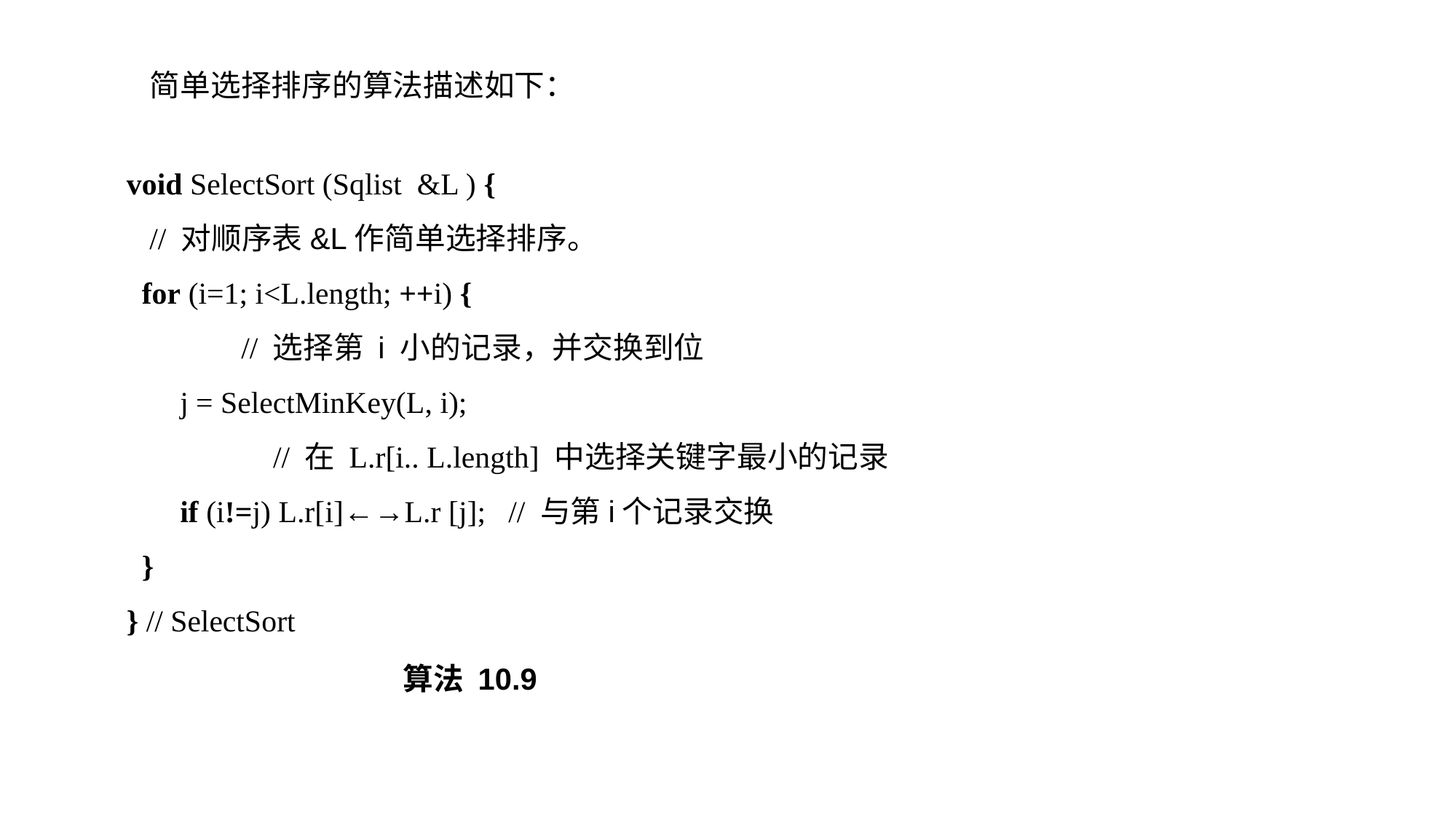

简单选择排序的算法描述如下：
void SelectSort (Sqlist  &L ) {
   // 对顺序表&L作简单选择排序。
  for (i=1; i<L.length; ++i) {
               // 选择第 i 小的记录，并交换到位
       j = SelectMinKey(L, i);
       // 在 L.r[i.. L.length] 中选择关键字最小的记录
       if (i!=j) L.r[i]←→L.r [j];   // 与第i个记录交换
  }
} // SelectSort
算法 10.9